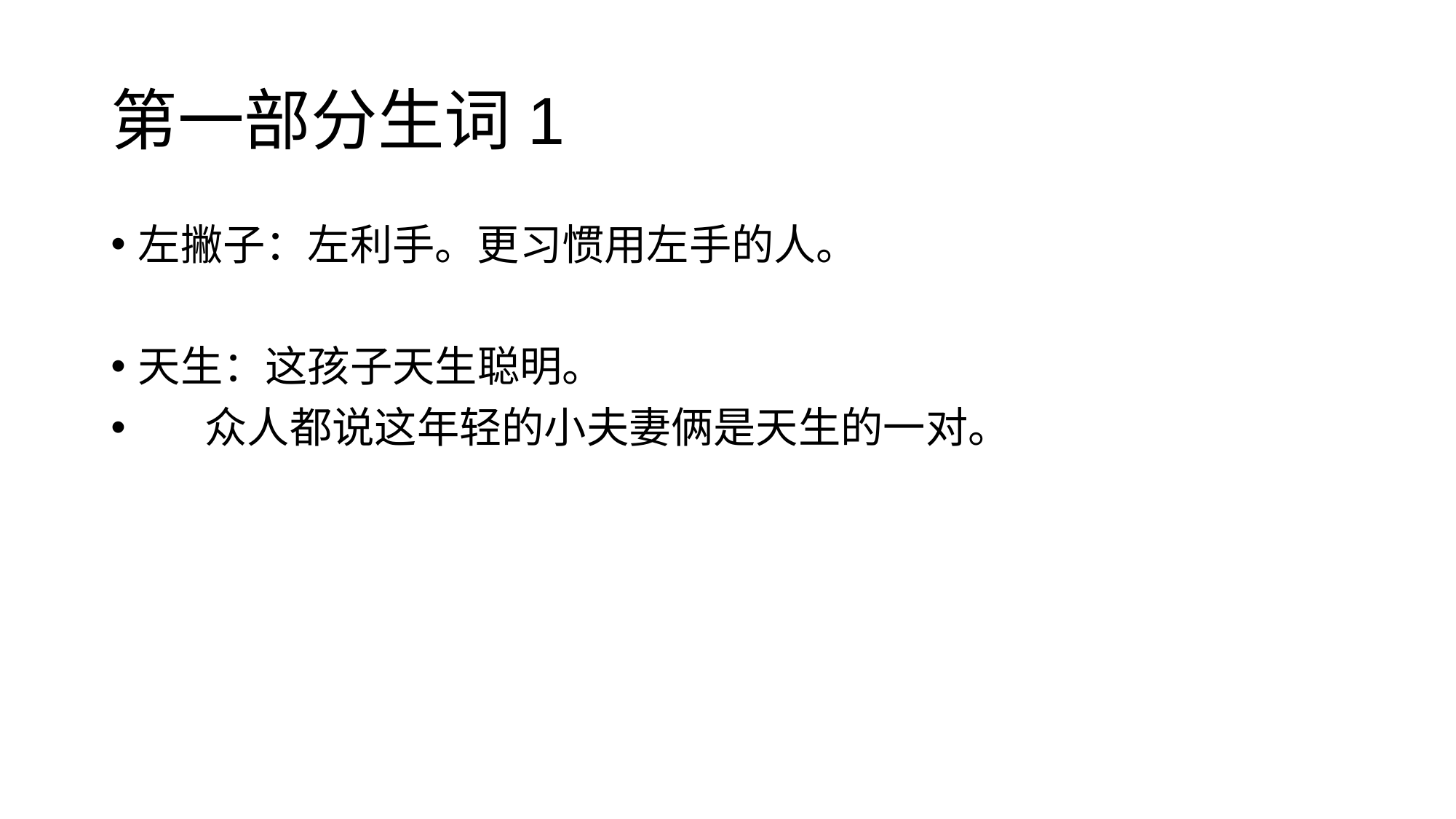

# 第一部分生词1
左撇子：左利手。更习惯用左手的人。

天生：这孩子天生聪明。
      众人都说这年轻的小夫妻俩是天生的一对。